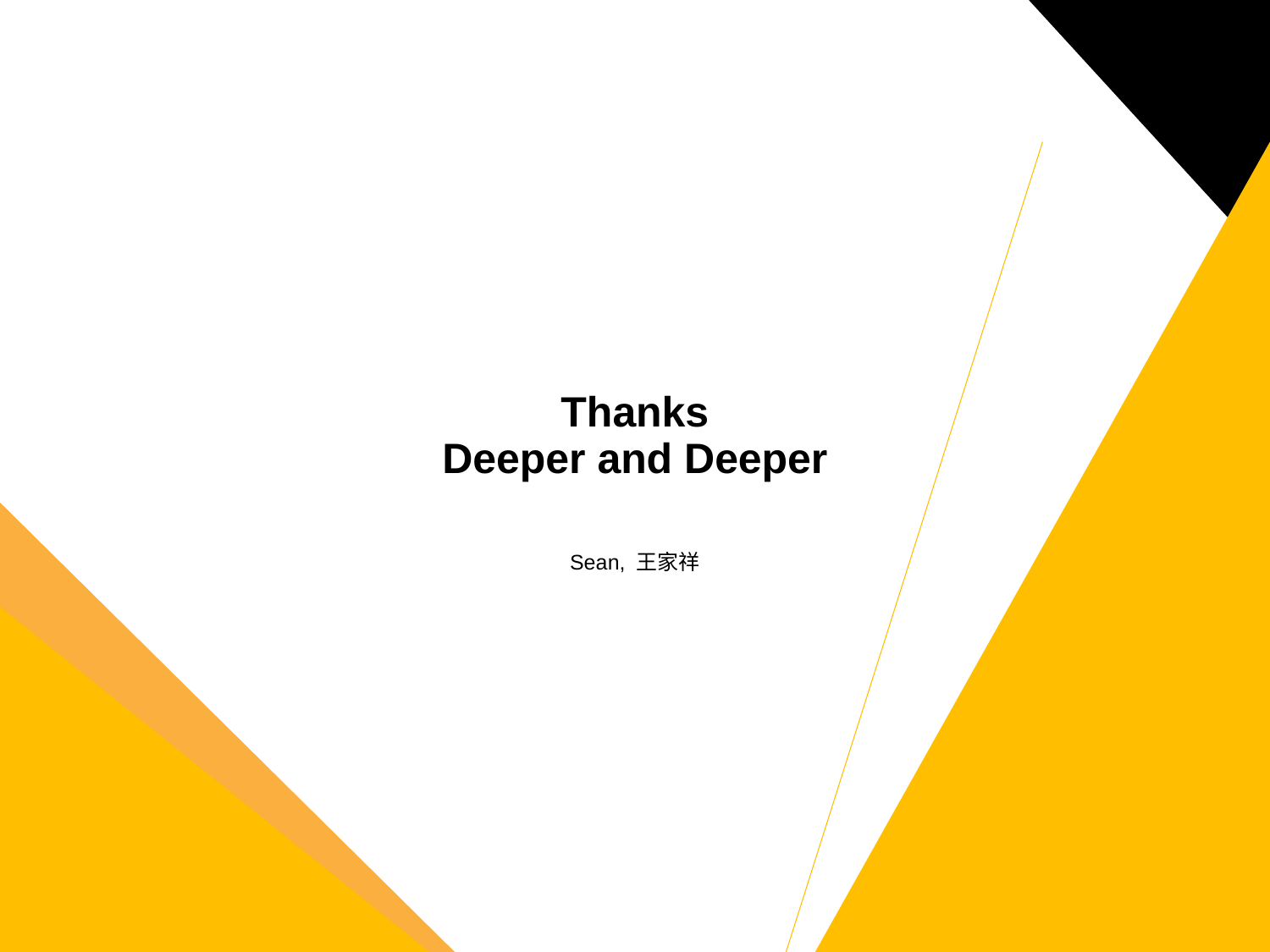

# Thanks Deeper and Deeper
Sean, 王家祥